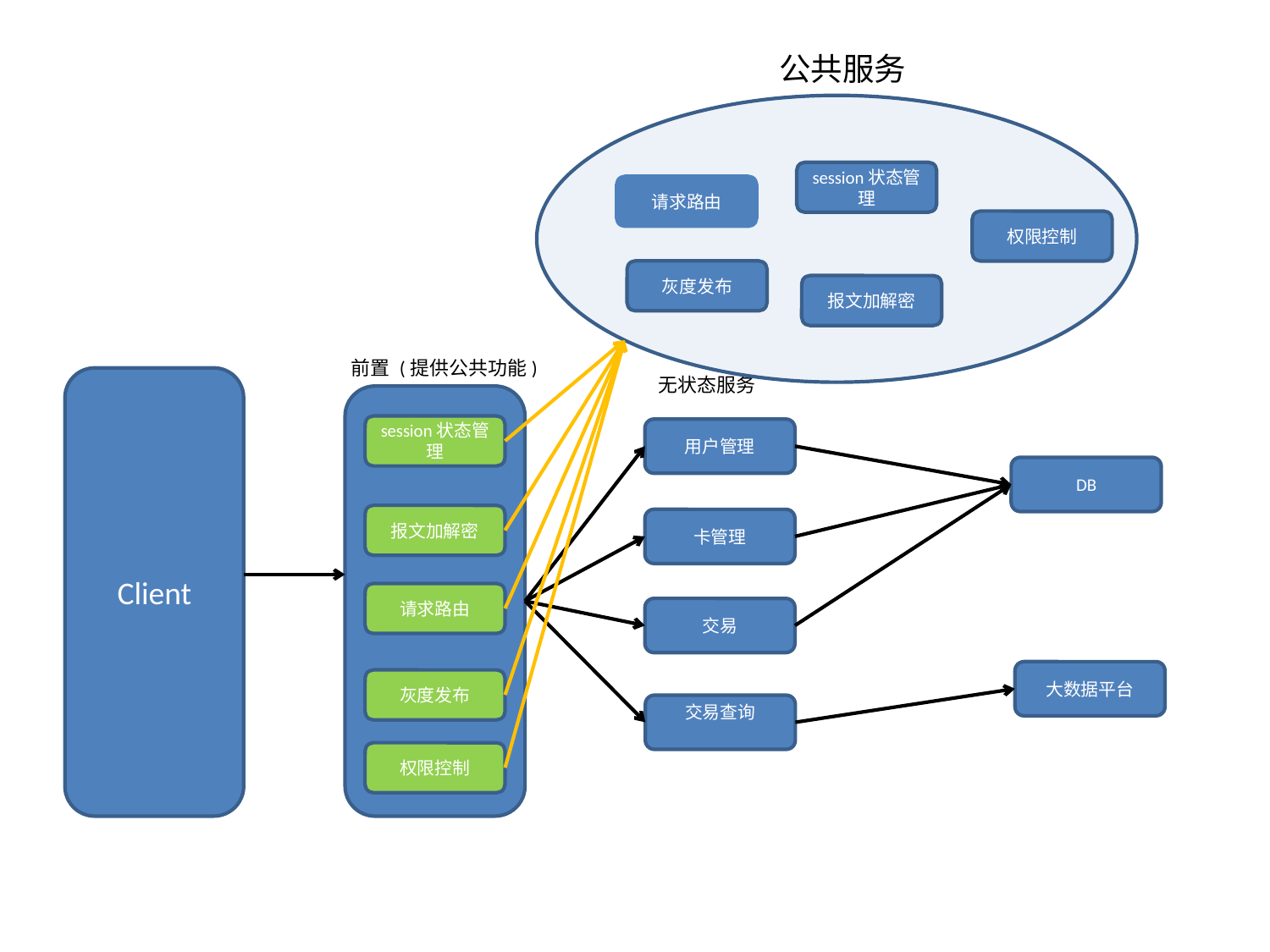

公共服务

session状态管理
请求路由
权限控制
灰度发布
报文加解密
前置 (提供公共功能)
无状态服务
Client

session状态管理
用户管理
DB
报文加解密
卡管理
请求路由
交易
大数据平台
灰度发布
交易查询

权限控制